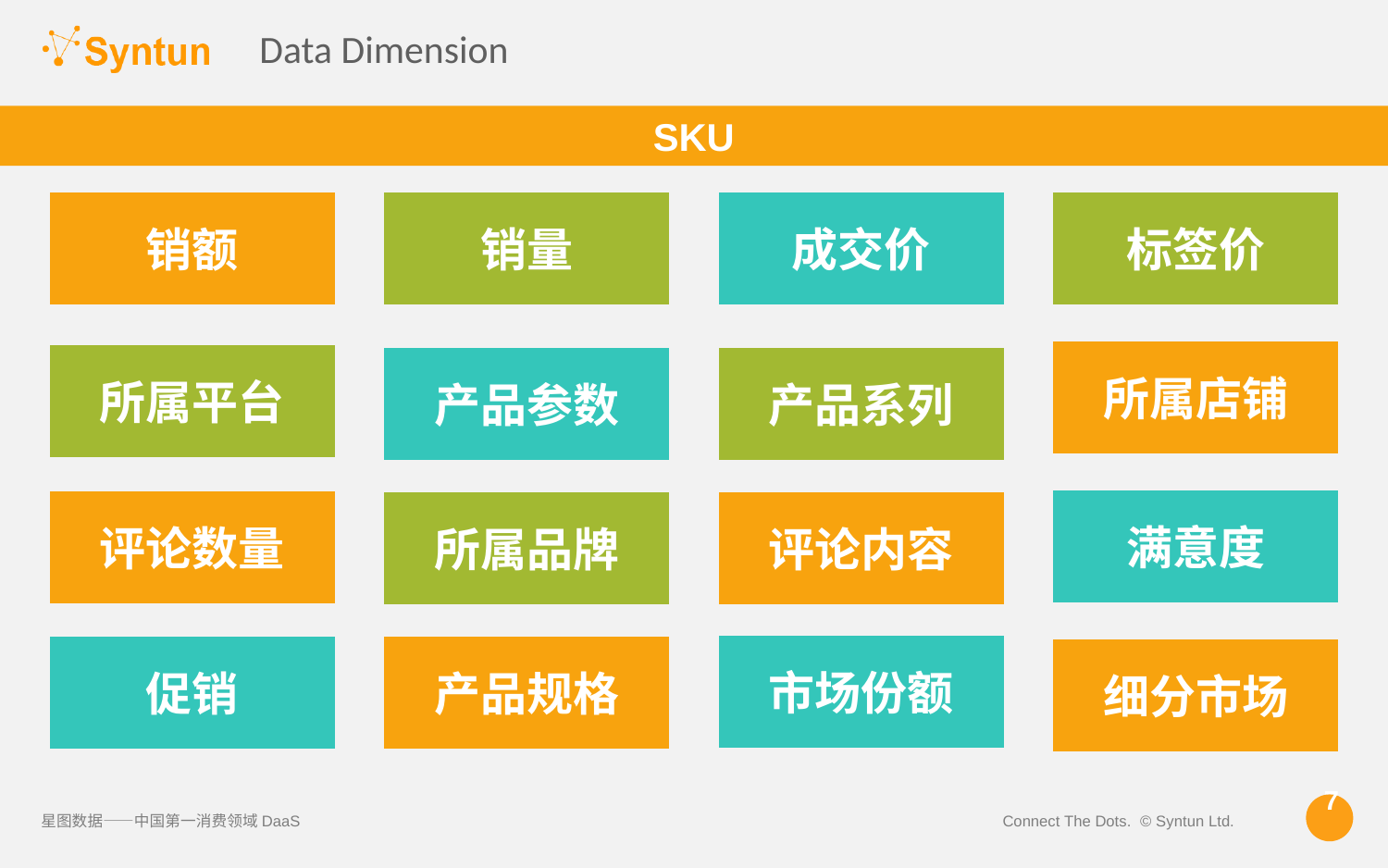

Data Dimension
SKU
销额
销量
成交价
标签价
所属店铺
所属平台
产品系列
产品参数
满意度
评论数量
评论内容
所属品牌
市场份额
产品规格
促销
细分市场
7